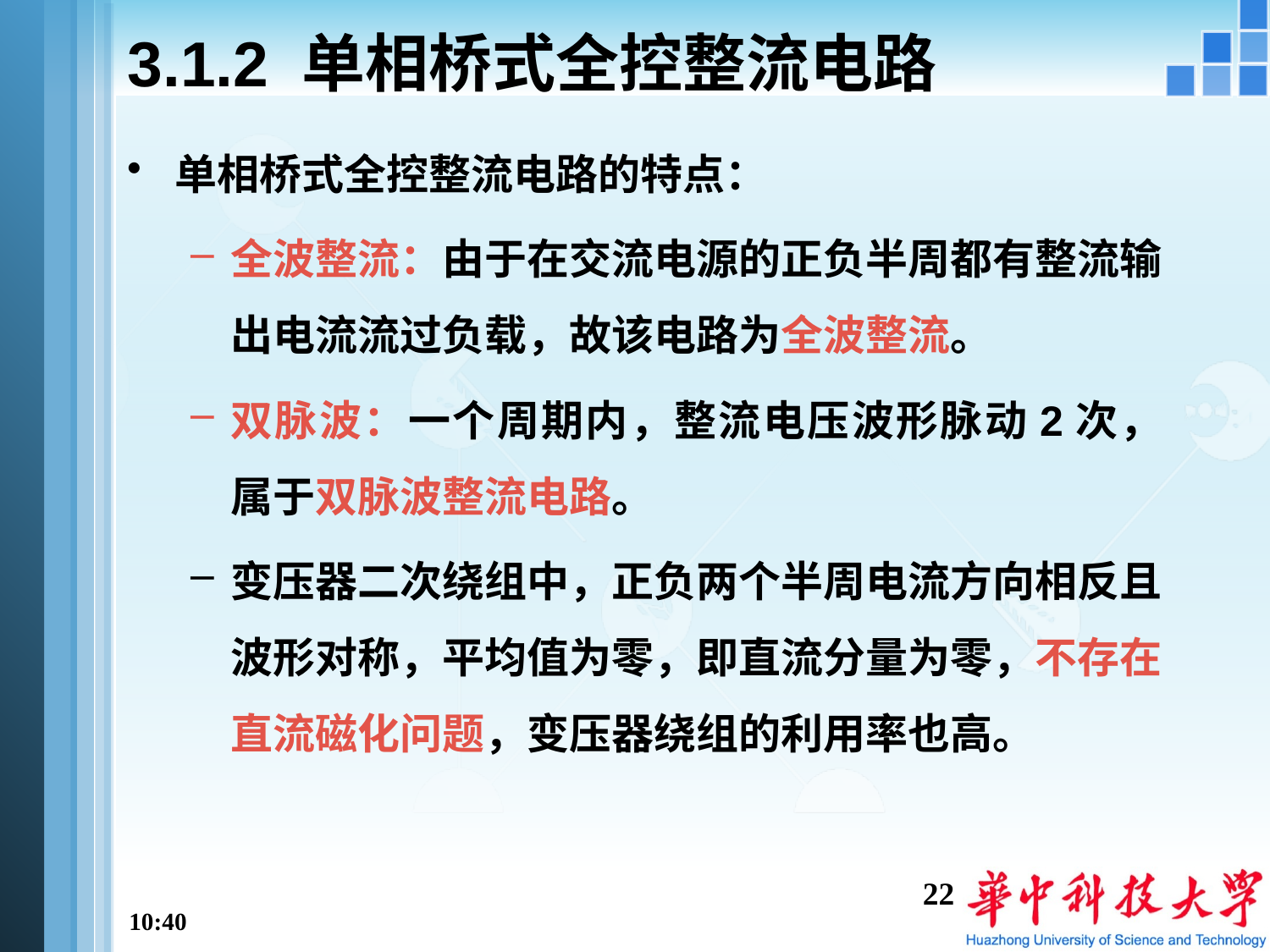

# 3.1.2 单相桥式全控整流电路
单相桥式全控整流电路的特点：
全波整流：由于在交流电源的正负半周都有整流输出电流流过负载，故该电路为全波整流。
双脉波：一个周期内，整流电压波形脉动2次，属于双脉波整流电路。
变压器二次绕组中，正负两个半周电流方向相反且波形对称，平均值为零，即直流分量为零，不存在直流磁化问题，变压器绕组的利用率也高。
22
10:40